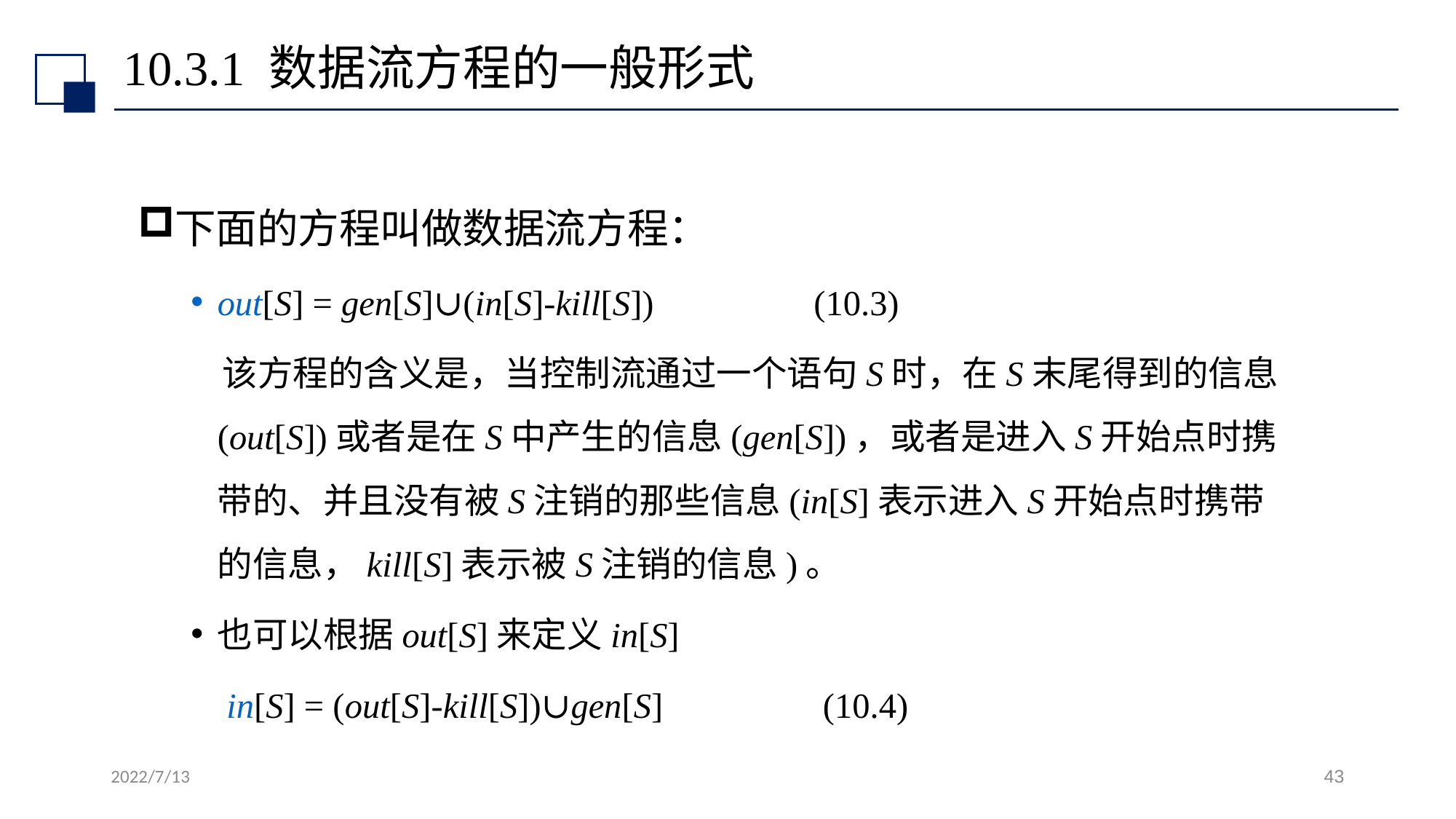

# 10.3.1 数据流方程的一般形式
下面的方程叫做数据流方程：
out[S] = gen[S]∪(in[S]-kill[S])                  (10.3)
   该方程的含义是，当控制流通过一个语句S时，在S末尾得到的信息(out[S])或者是在S中产生的信息(gen[S])，或者是进入S开始点时携带的、并且没有被S注销的那些信息(in[S]表示进入S开始点时携带的信息，kill[S]表示被S注销的信息)。
也可以根据out[S]来定义in[S]
    in[S] = (out[S]-kill[S])∪gen[S]                  (10.4)

2022/7/13
43